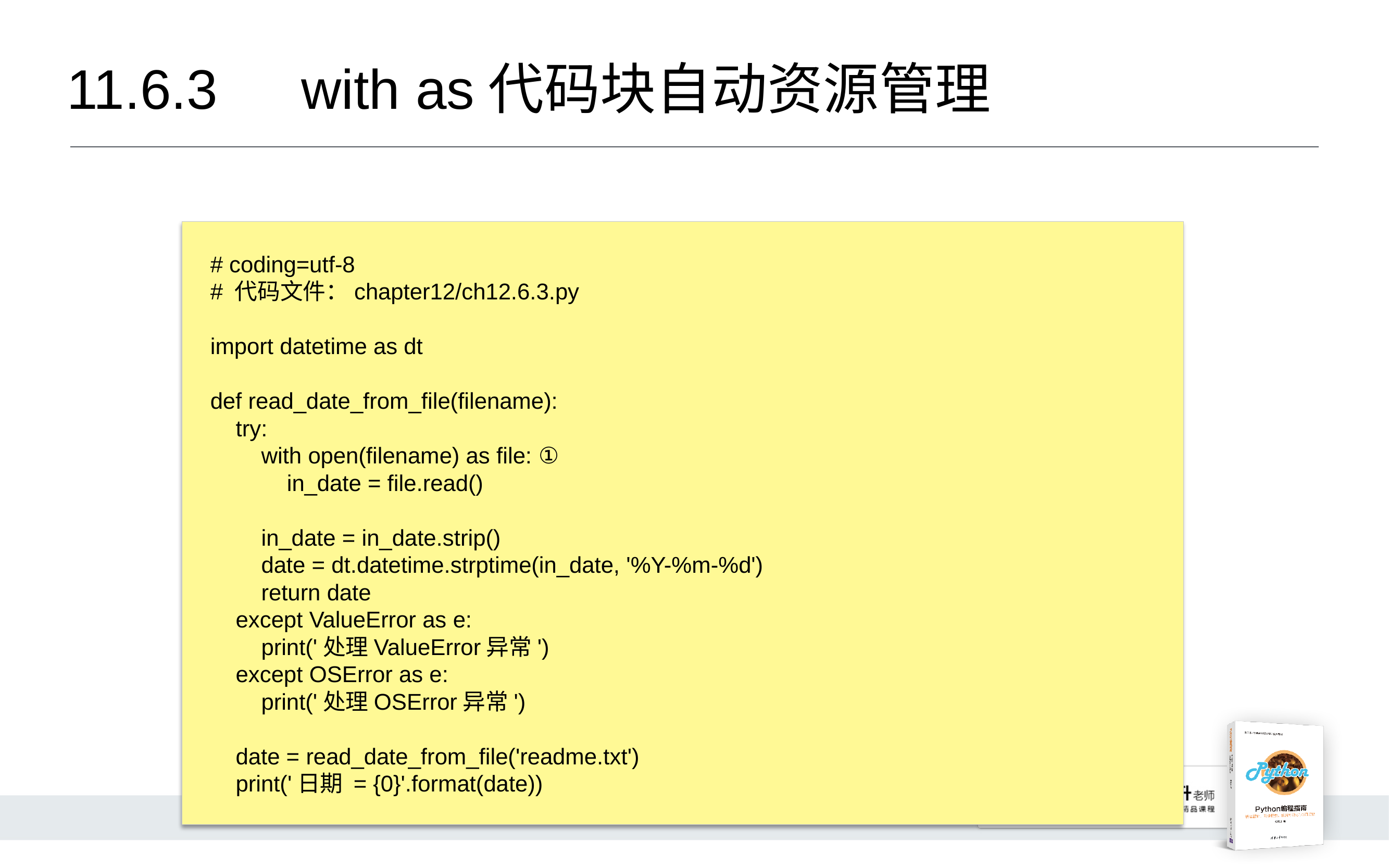

# 11.6.3 	with as代码块自动资源管理
# coding=utf-8
# 代码文件：chapter12/ch12.6.3.py

import datetime as dt

def read_date_from_file(filename):
    try:
        with open(filename) as file: ①
            in_date = file.read()

        in_date = in_date.strip()
        date = dt.datetime.strptime(in_date, '%Y-%m-%d')
        return date
    except ValueError as e:
        print('处理ValueError异常')
    except OSError as e:
        print('处理OSError异常')

    date = read_date_from_file('readme.txt')
    print('日期 = {0}'.format(date))